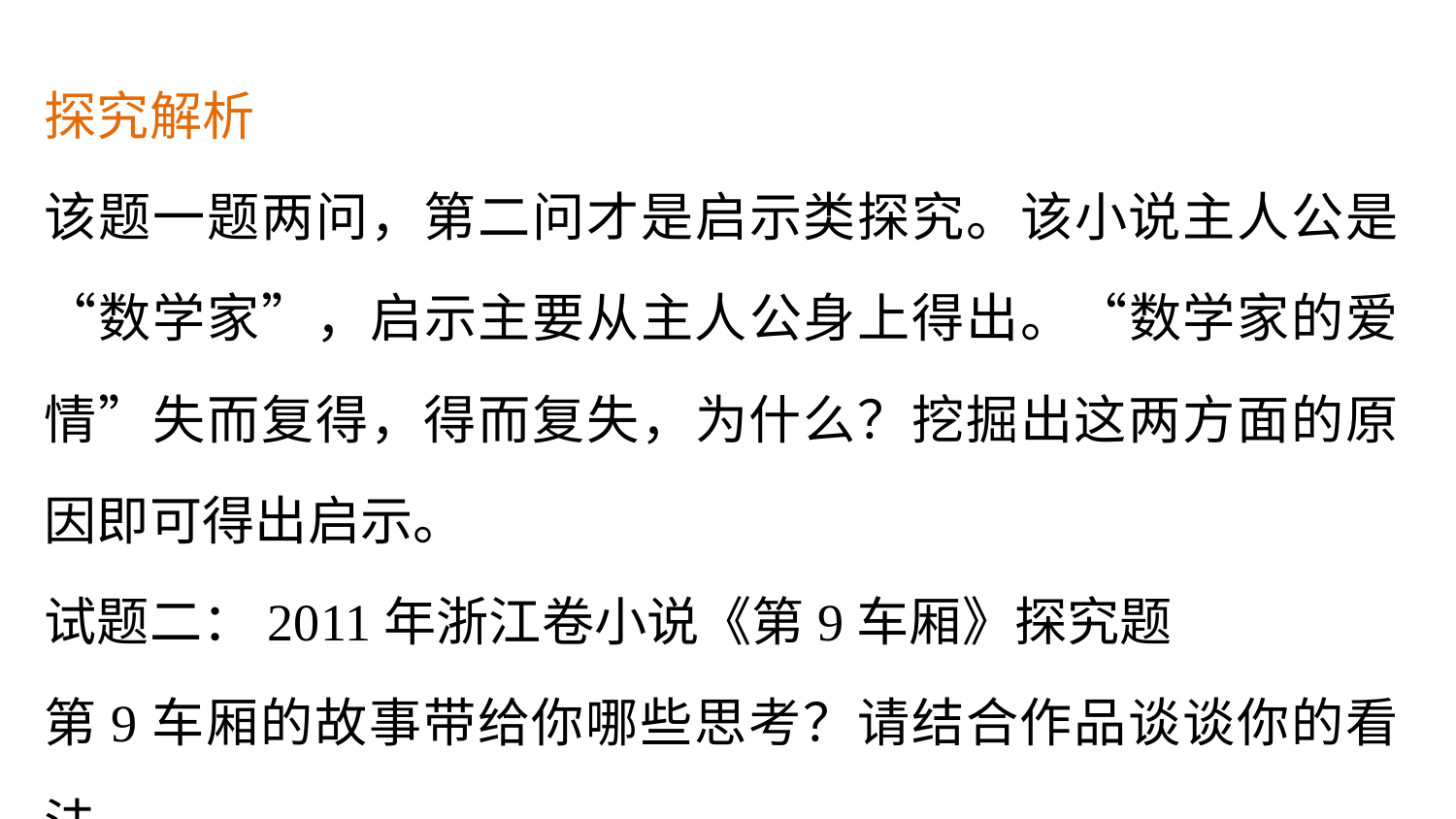

探究解析
该题一题两问，第二问才是启示类探究。该小说主人公是“数学家”，启示主要从主人公身上得出。“数学家的爱情”失而复得，得而复失，为什么？挖掘出这两方面的原因即可得出启示。
试题二：2011年浙江卷小说《第9车厢》探究题
第9车厢的故事带给你哪些思考？请结合作品谈谈你的看法。